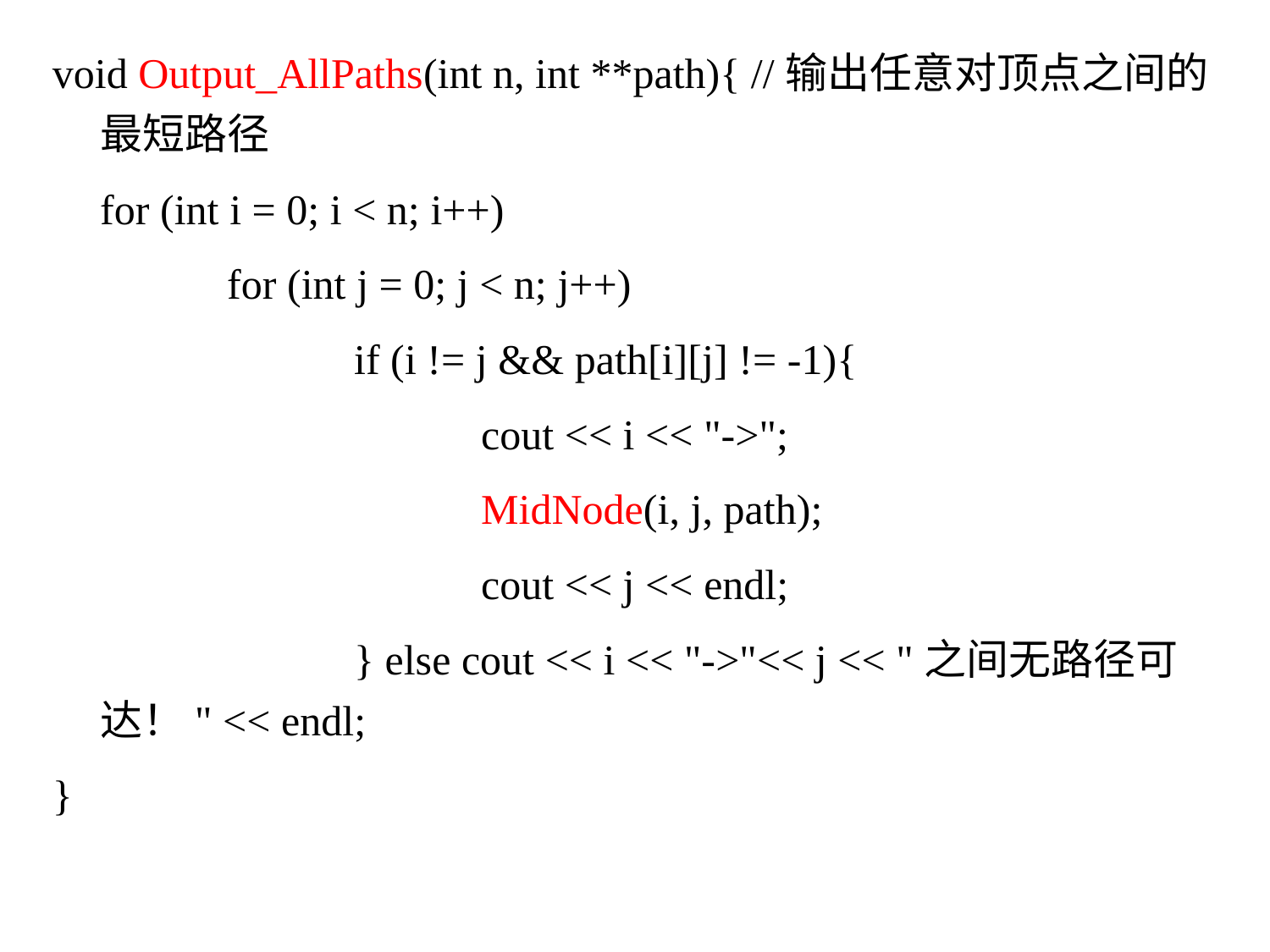

void Output_AllPaths(int n, int **path){ //输出任意对顶点之间的最短路径
	for (int i = 0; i < n; i++)
		for (int j = 0; j < n; j++)
			if (i != j && path[i][j] != -1){
				cout << i << "->";
				MidNode(i, j, path);
				cout << j << endl;
			} else cout << i << "->"<< j << "之间无路径可达！" << endl;
}